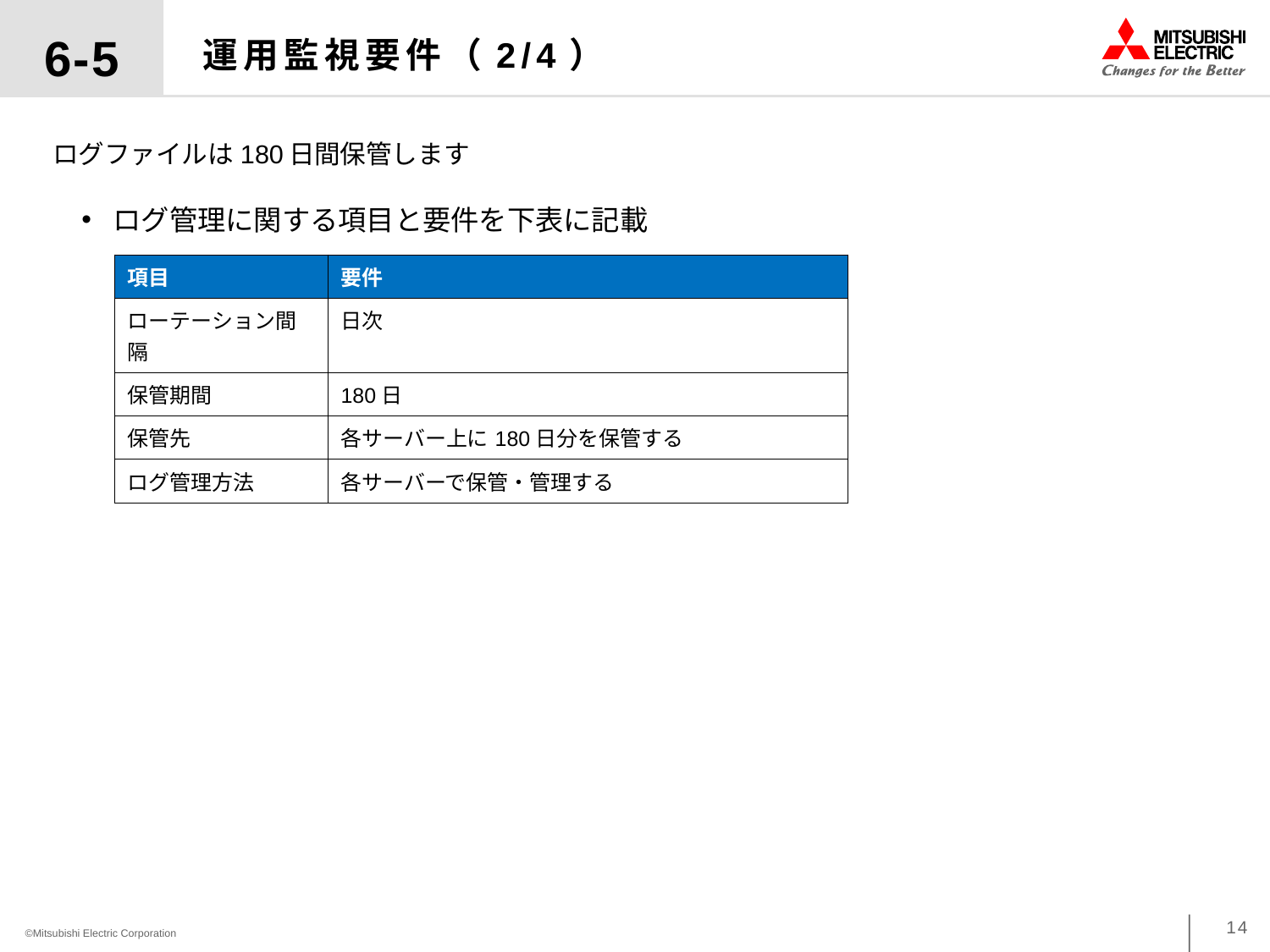

6-5
# 運用監視要件（2/4）
ログファイルは180日間保管します
ログ管理に関する項目と要件を下表に記載

| 項目 | 要件 |
| --- | --- |
| ローテーション間隔 | 日次 |
| 保管期間 | 180日 |
| 保管先 | 各サーバー上に180日分を保管する |
| ログ管理方法 | 各サーバーで保管・管理する |
14